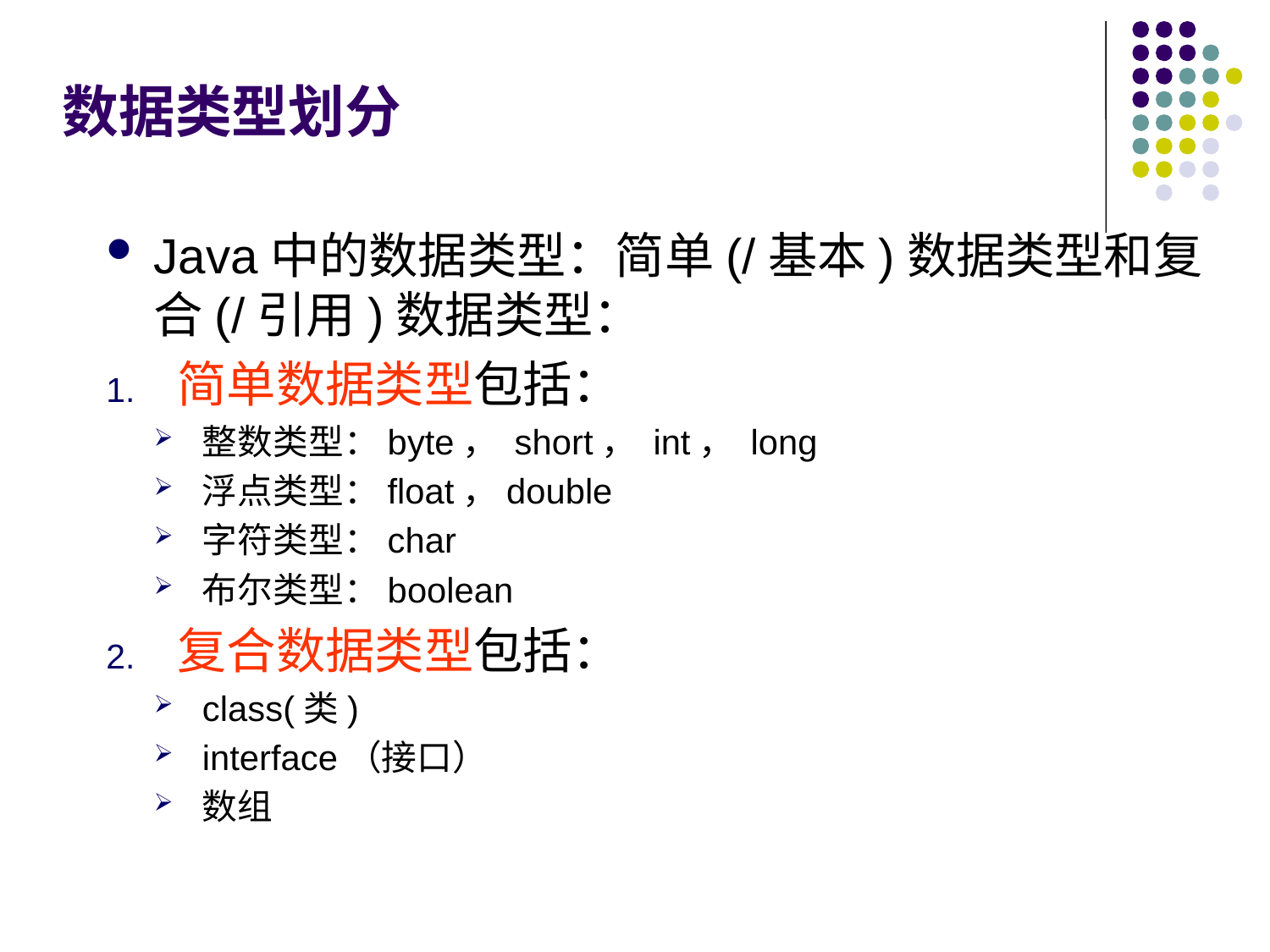

# 数据类型划分
Java中的数据类型：简单(/基本)数据类型和复合(/引用)数据类型：
简单数据类型包括：
整数类型：byte， short， int， long
浮点类型：float，double
字符类型：char
布尔类型：boolean
复合数据类型包括：
class(类)
interface（接口）
数组